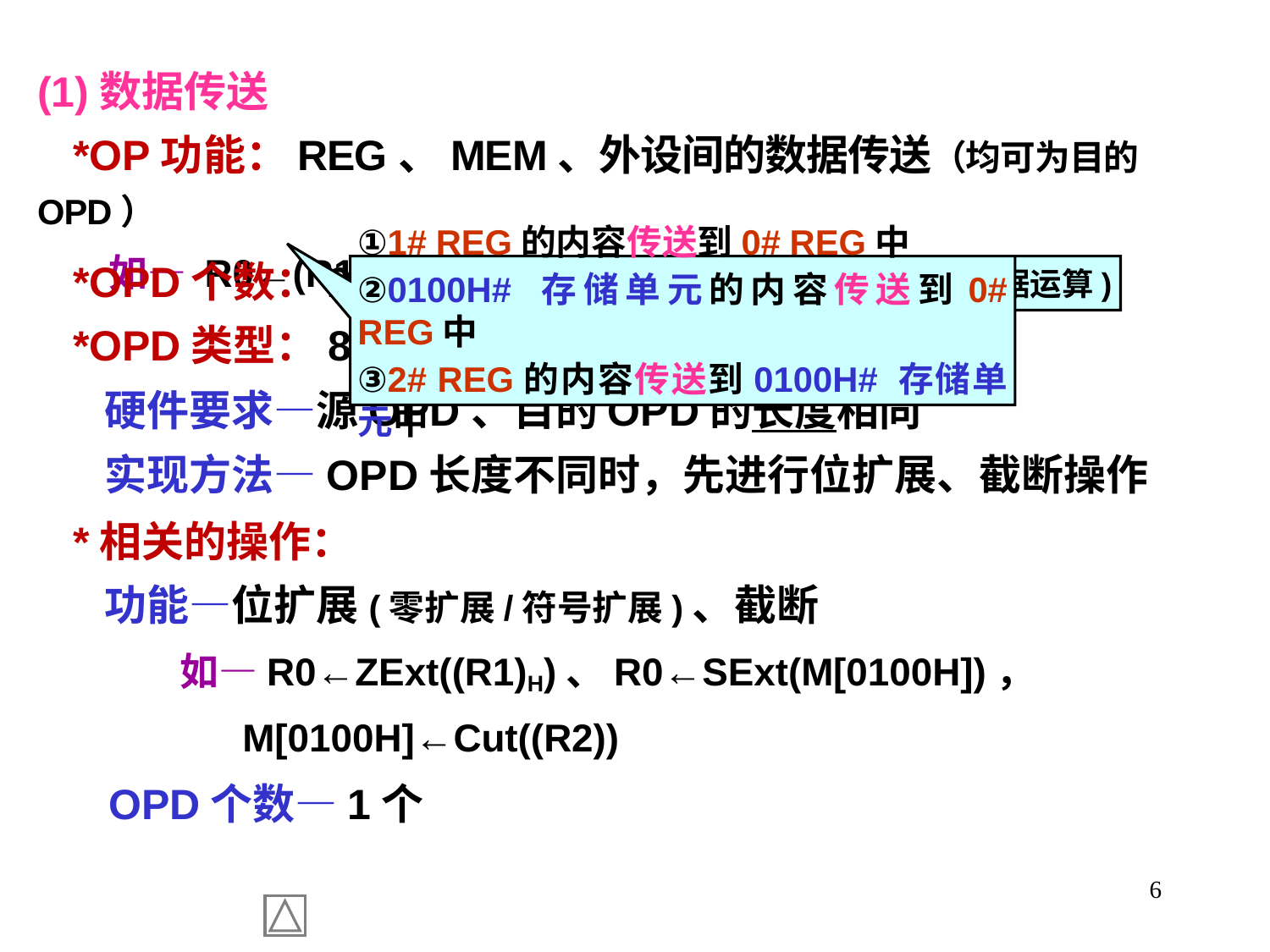

(1)数据传送
   *OP功能：REG、MEM、外设间的数据传送（均可为目的OPD）
       如— R0←(R1)、R0←M[0100H]、M[0100H]←(R2)
   *OPD个数：2个
   *OPD类型：8b/16b/…信息(数值/字符/地址等)
①1# REG的内容传送到0# REG中
②0100H# 存储单元的内容传送到0# REG中
③2# REG的内容传送到0100H# 存储单元中
无需区分数据类型(没有数据运算)
      硬件要求—源OPD、目的OPD的长度相同
      实现方法—OPD长度不同时，先进行位扩展、截断操作
   *相关的操作：
      功能—位扩展(零扩展/符号扩展)、截断
               如—R0←ZExt((R1)H)、R0←SExt(M[0100H])，
                   M[0100H]←Cut((R2))
      OPD个数—1个
6